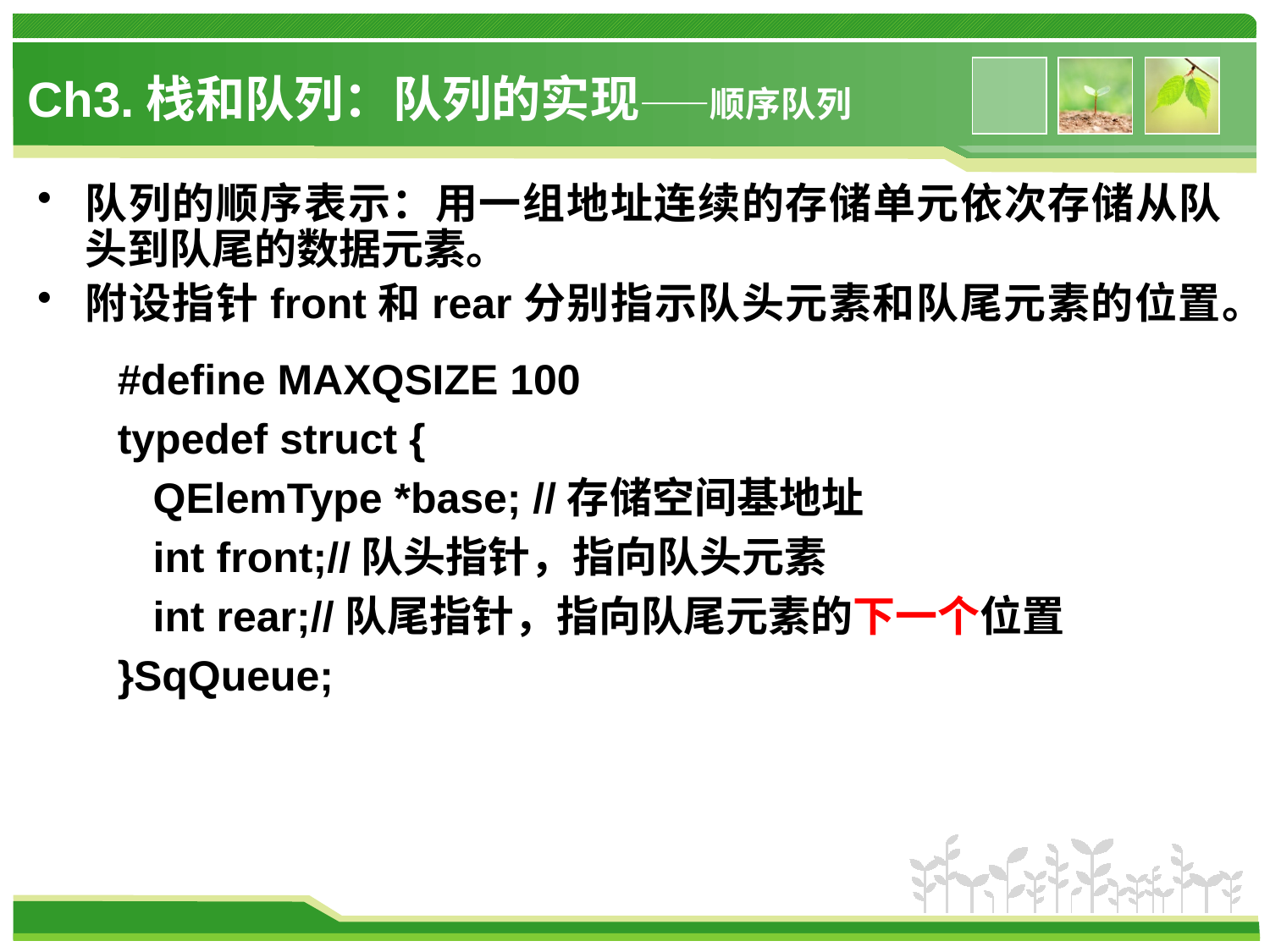

# Ch3.栈和队列：队列的实现——顺序队列
队列的顺序表示：用一组地址连续的存储单元依次存储从队头到队尾的数据元素。
附设指针front和rear分别指示队头元素和队尾元素的位置。
#define MAXQSIZE 100
typedef struct {
   QElemType *base; //存储空间基地址
   int front;//队头指针，指向队头元素
   int rear;//队尾指针，指向队尾元素的下一个位置
}SqQueue;
59